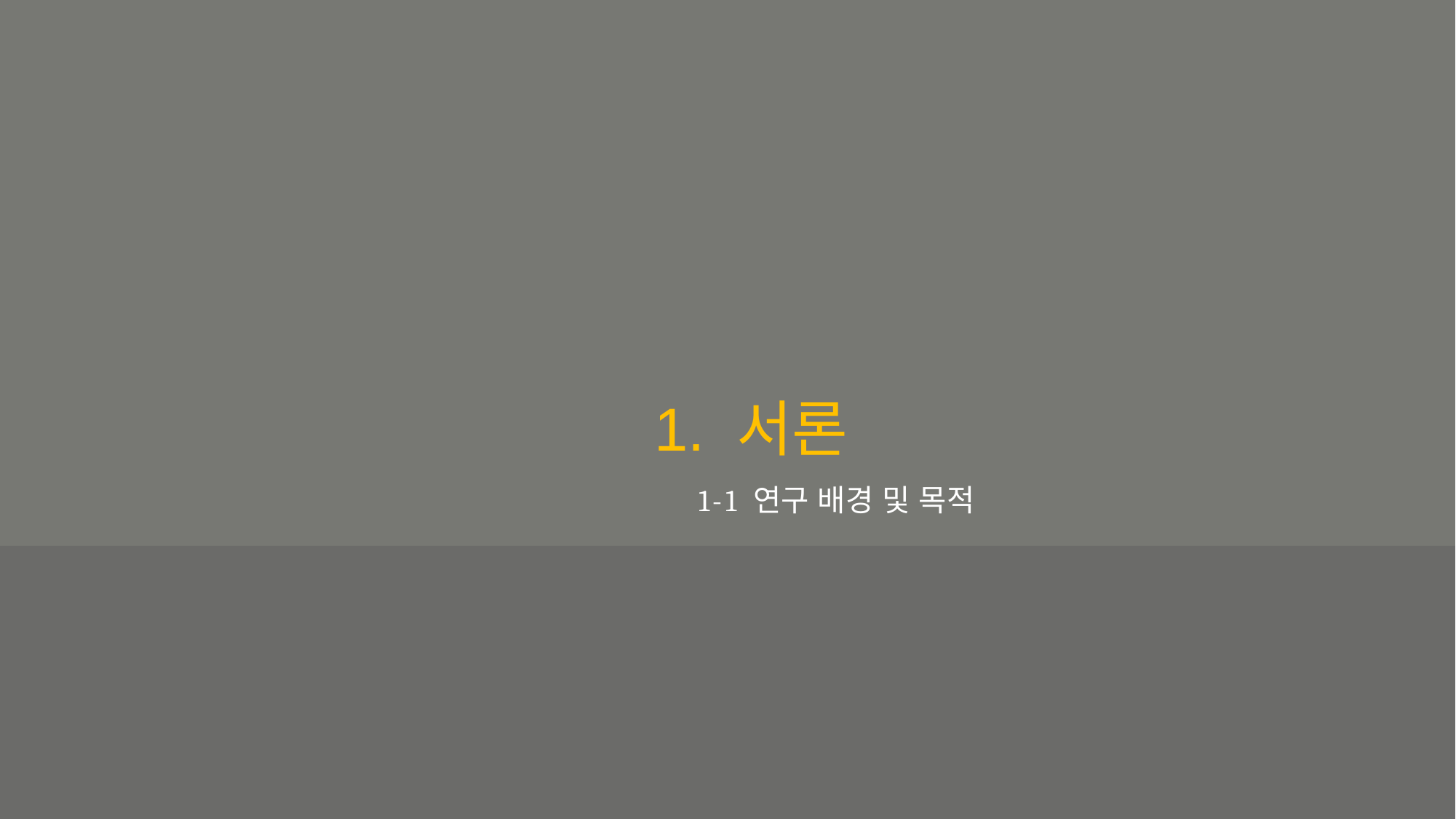

# 1. 서론
1-1 연구 배경 및 목적